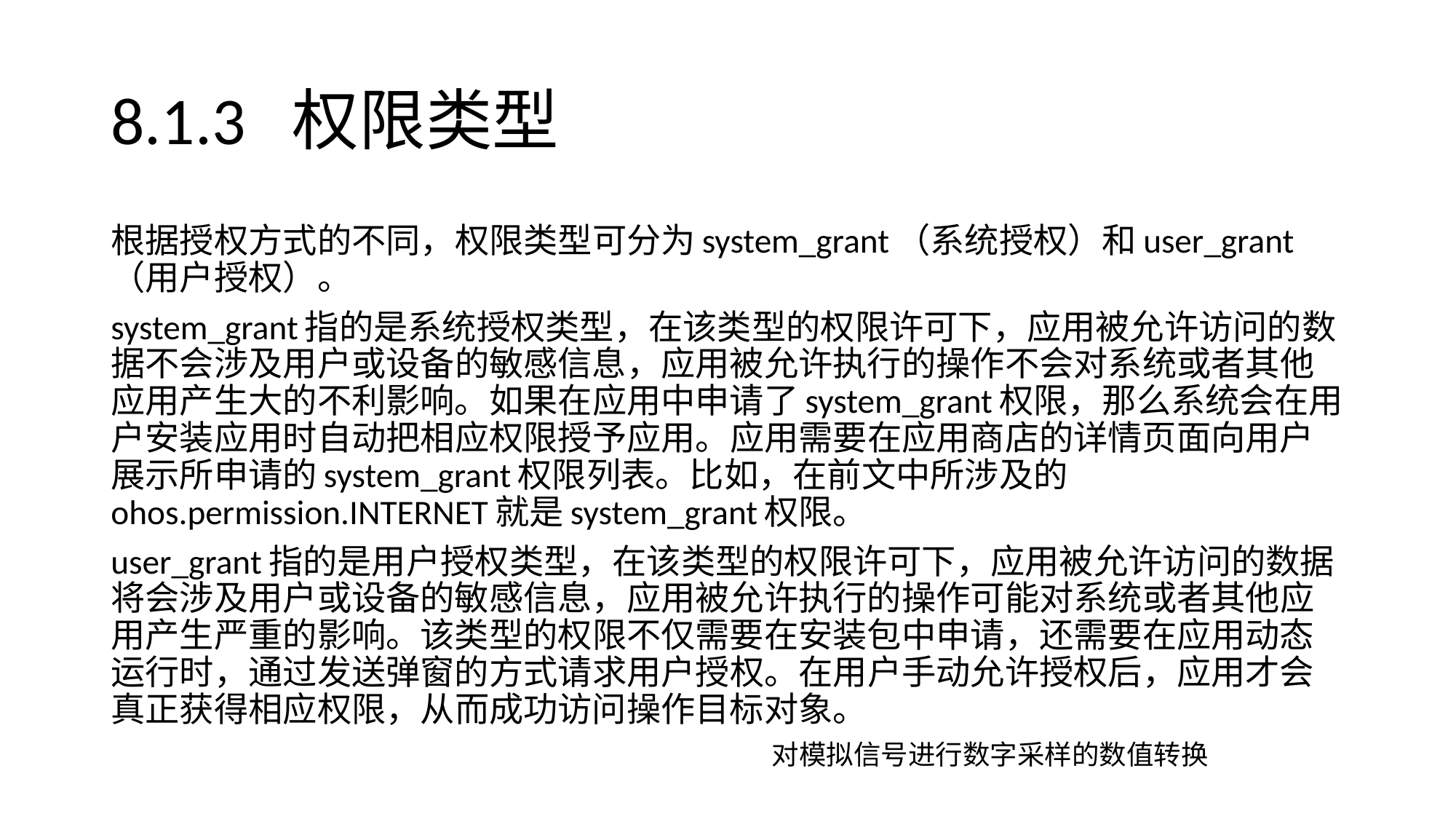

# 8.1.3  权限类型
根据授权方式的不同，权限类型可分为system_grant（系统授权）和user_grant（用户授权）。
system_grant指的是系统授权类型，在该类型的权限许可下，应用被允许访问的数据不会涉及用户或设备的敏感信息，应用被允许执行的操作不会对系统或者其他应用产生大的不利影响。如果在应用中申请了system_grant权限，那么系统会在用户安装应用时自动把相应权限授予应用。应用需要在应用商店的详情页面向用户展示所申请的system_grant权限列表。比如，在前文中所涉及的ohos.permission.INTERNET就是system_grant权限。
user_grant指的是用户授权类型，在该类型的权限许可下，应用被允许访问的数据将会涉及用户或设备的敏感信息，应用被允许执行的操作可能对系统或者其他应用产生严重的影响。该类型的权限不仅需要在安装包中申请，还需要在应用动态运行时，通过发送弹窗的方式请求用户授权。在用户手动允许授权后，应用才会真正获得相应权限，从而成功访问操作目标对象。
对模拟信号进行数字采样的数值转换